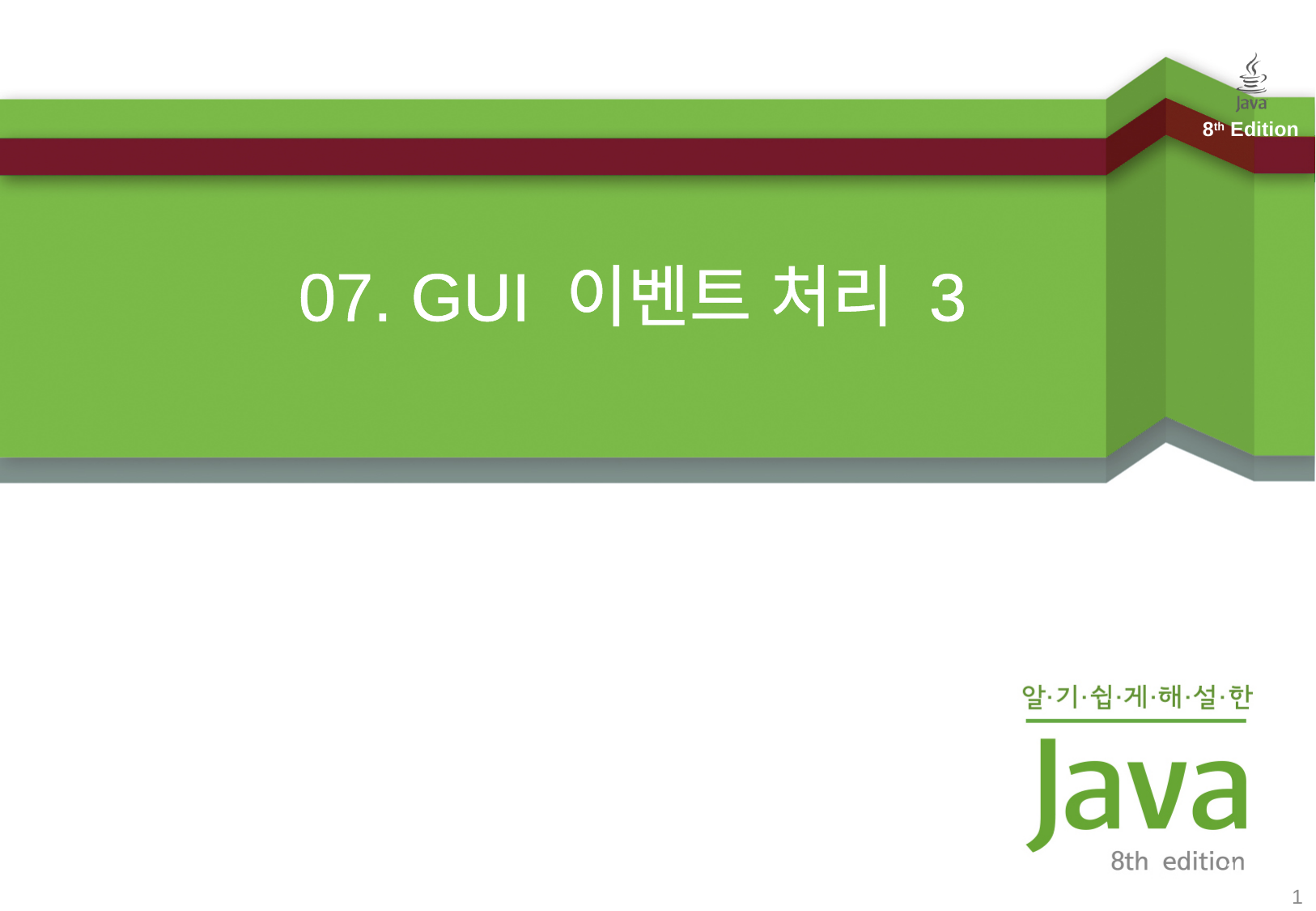

# 07. GUI 이벤트 처리 3

1
1